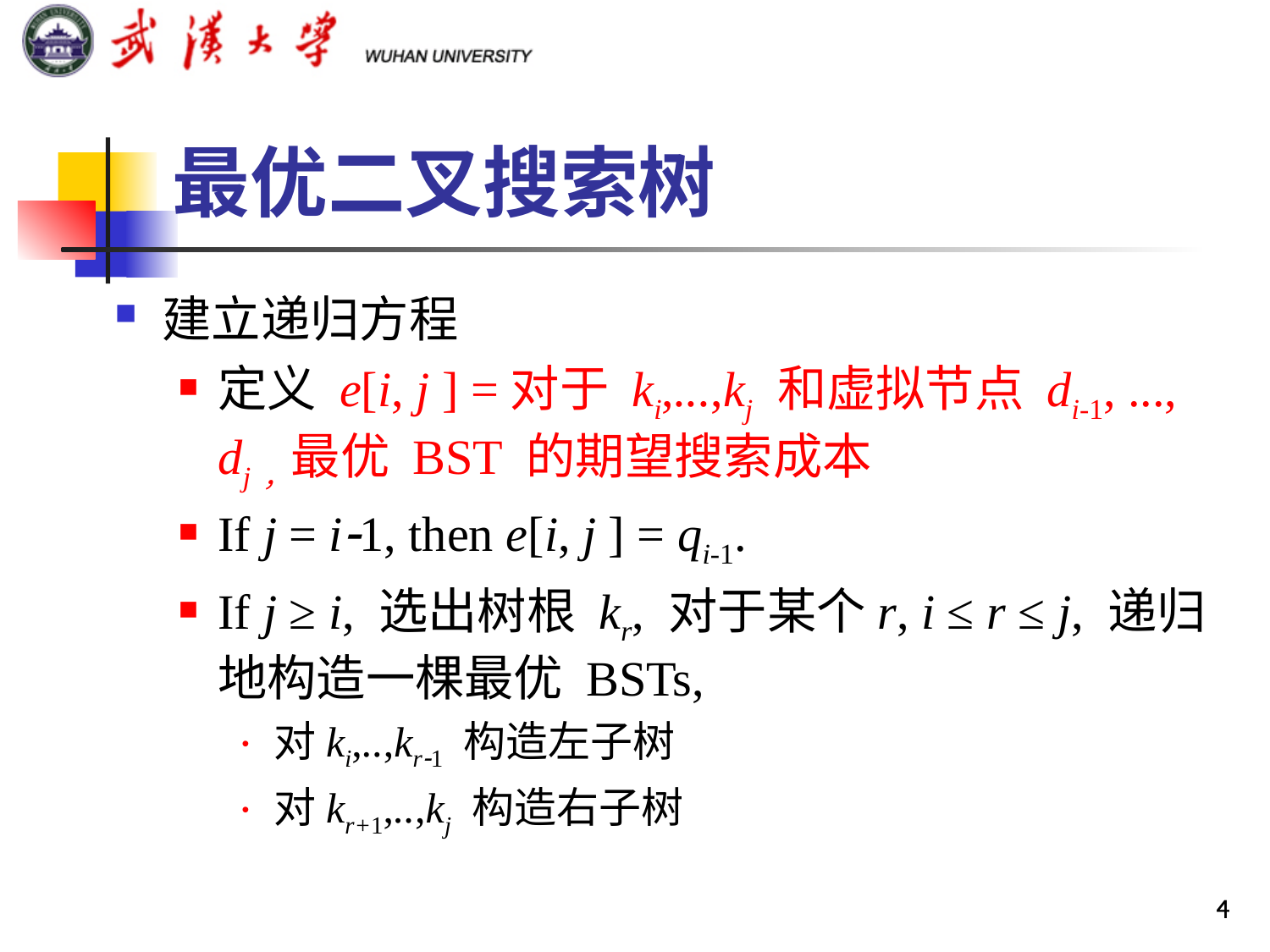

# 最优二叉搜索树
建立递归方程
定义 e[i, j ] =对于 ki,...,kj 和虚拟节点 di-1, ..., dj，最优 BST 的期望搜索成本
If j = i−1, then e[i, j ] = qi-1.
If j ≥ i, 选出树根 kr, 对于某个r, i ≤ r ≤ j, 递归地构造一棵最优 BSTs,
对ki,..,kr−1 构造左子树
对kr+1,..,kj 构造右子树

4